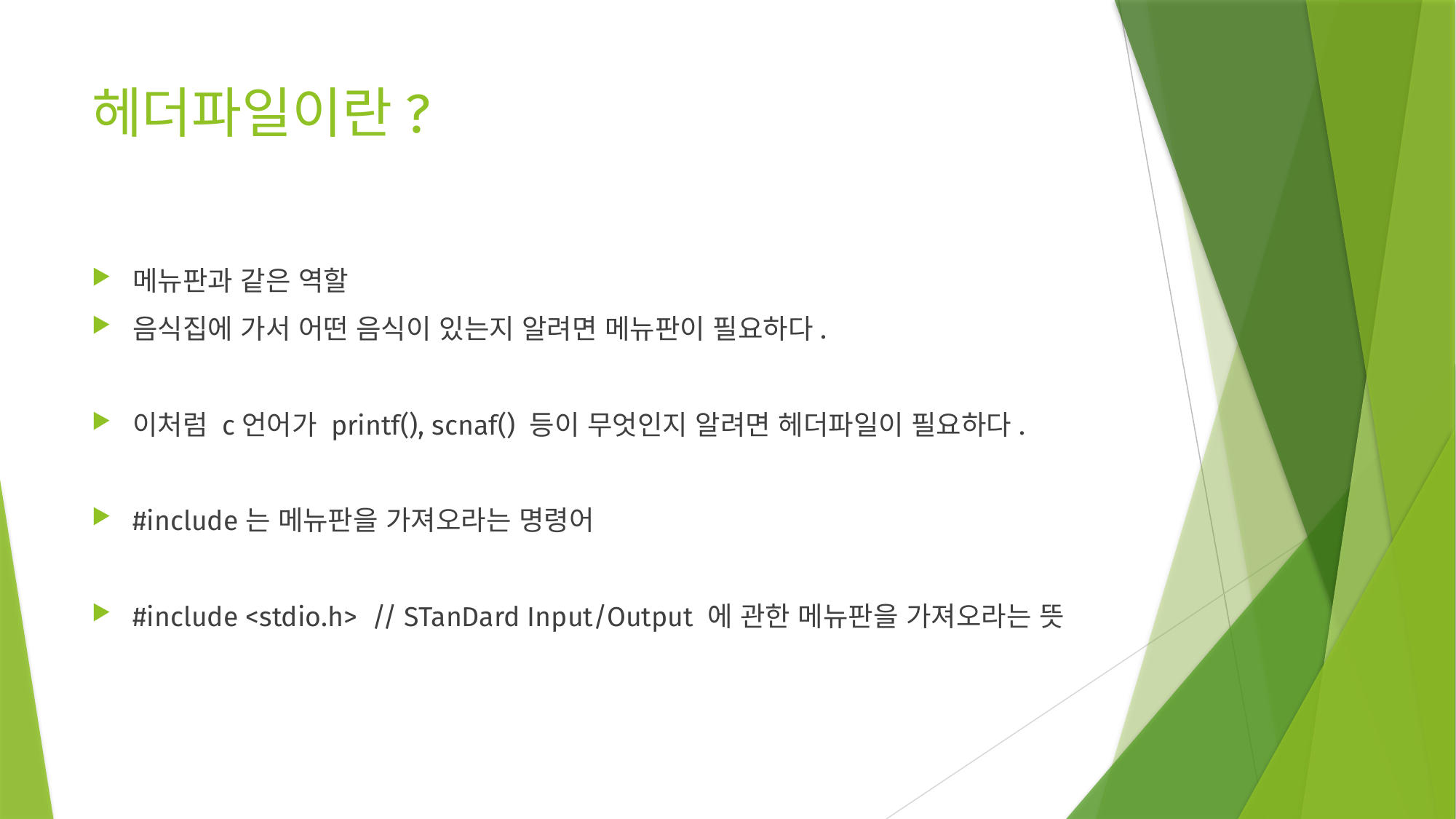

# 헤더파일이란?
메뉴판과 같은 역할
음식집에 가서 어떤 음식이 있는지 알려면 메뉴판이 필요하다.

이처럼 c언어가 printf(), scnaf() 등이 무엇인지 알려면 헤더파일이 필요하다.

#include는 메뉴판을 가져오라는 명령어

#include <stdio.h>  // STanDard Input/Output 에 관한 메뉴판을 가져오라는 뜻